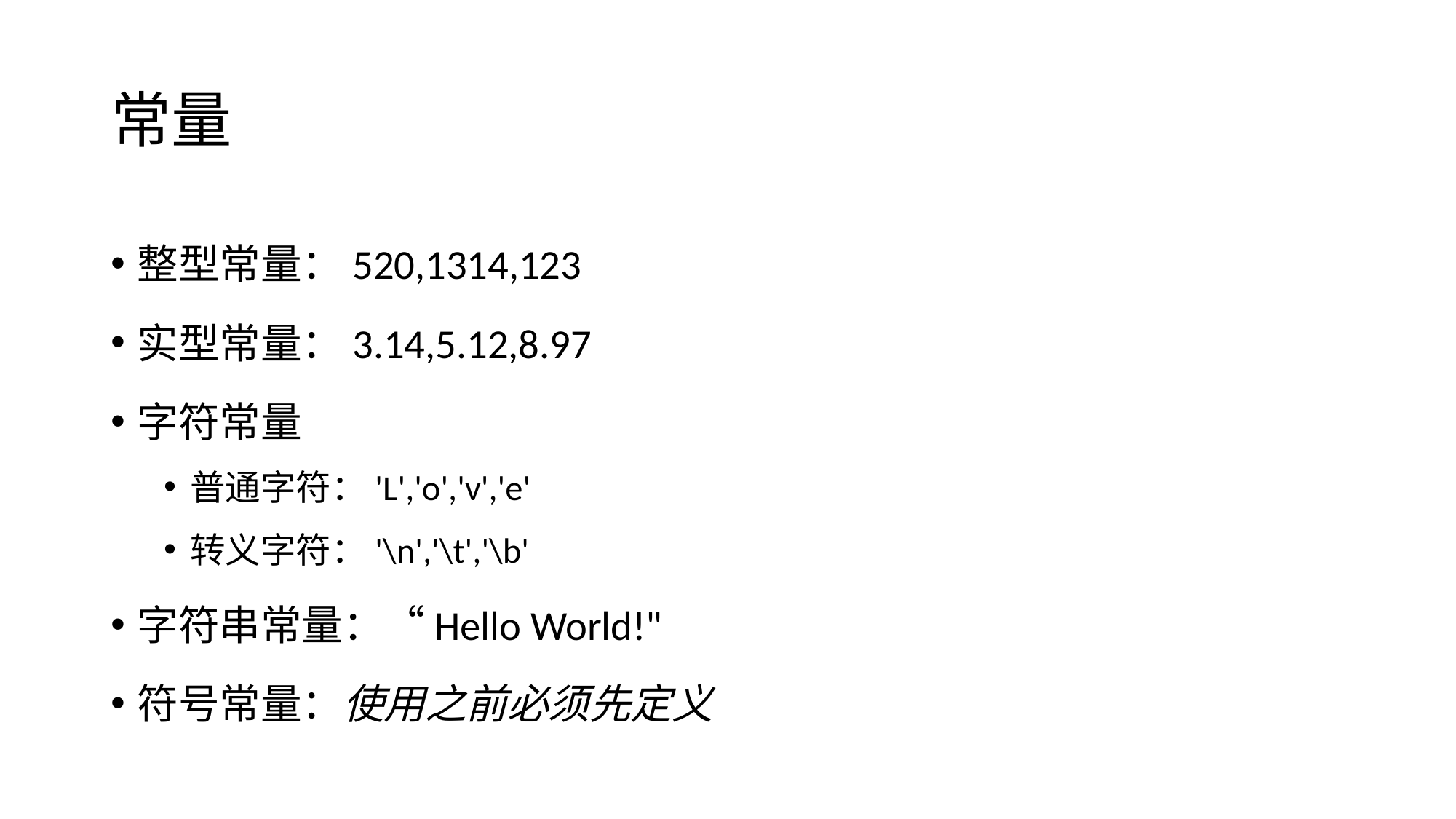

# 常量
整型常量：520,1314,123
实型常量：3.14,5.12,8.97
字符常量
普通字符：'L','o','v','e'
转义字符：'\n','\t','\b'
字符串常量：“Hello World!"
符号常量：使用之前必须先定义